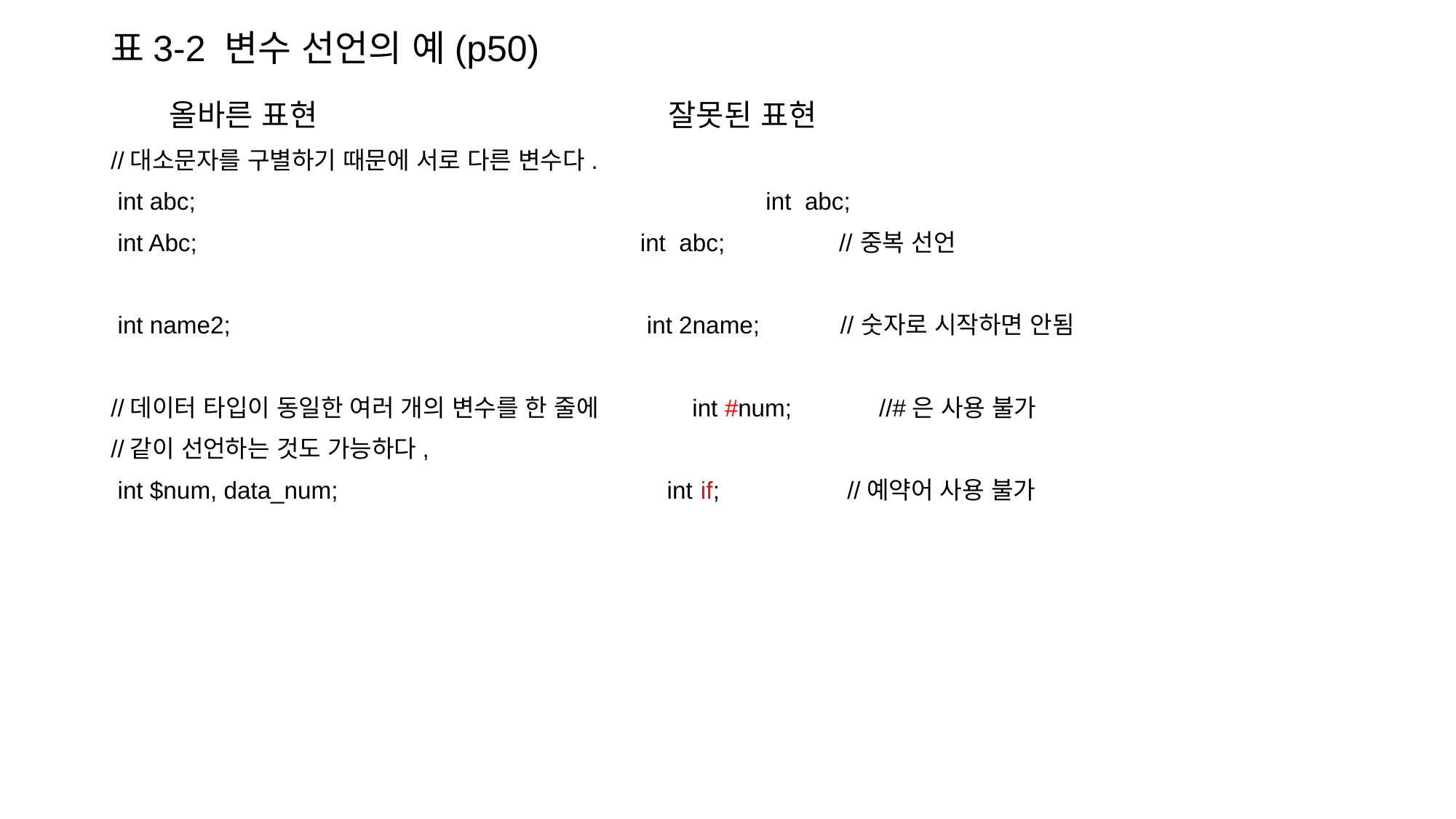

# 표3-2 변수 선언의 예(p50)
      올바른 표현                                         잘못된 표현
//대소문자를 구별하기 때문에 서로 다른 변수다.
 int abc;						int  abc;
 int Abc;                                                                  int  abc;                 //중복 선언

 int name2;                                                              int 2name;            //숫자로 시작하면 안됨

//데이터 타입이 동일한 여러 개의 변수를 한 줄에             int #num;             //#은 사용 불가
//같이 선언하는 것도 가능하다,
 int $num, data_num;                                                 int if;                   //예약어 사용 불가